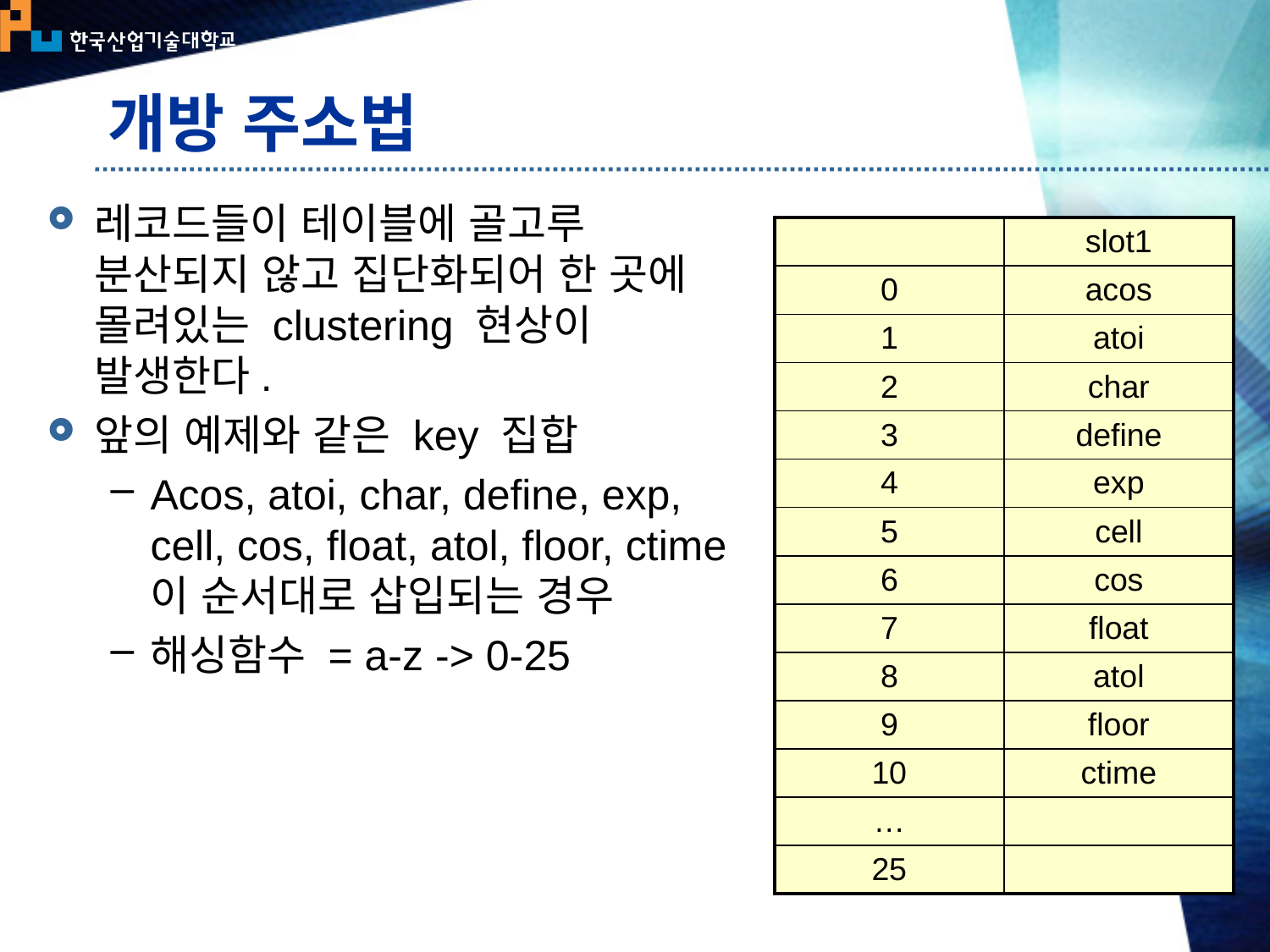

# 개방 주소법
레코드들이 테이블에 골고루 분산되지 않고 집단화되어 한 곳에 몰려있는 clustering 현상이 발생한다.
앞의 예제와 같은 key 집합
Acos, atoi, char, define, exp, cell, cos, float, atol, floor, ctime이 순서대로 삽입되는 경우
해싱함수 = a-z -> 0-25
|  | slot1 |
| --- | --- |
| 0 | acos |
| 1 | atoi |
| 2 | char |
| 3 | define |
| 4 | exp |
| 5 | cell |
| 6 | cos |
| 7 | float |
| 8 | atol |
| 9 | floor |
| 10 | ctime |
| … |  |
| 25 |  |